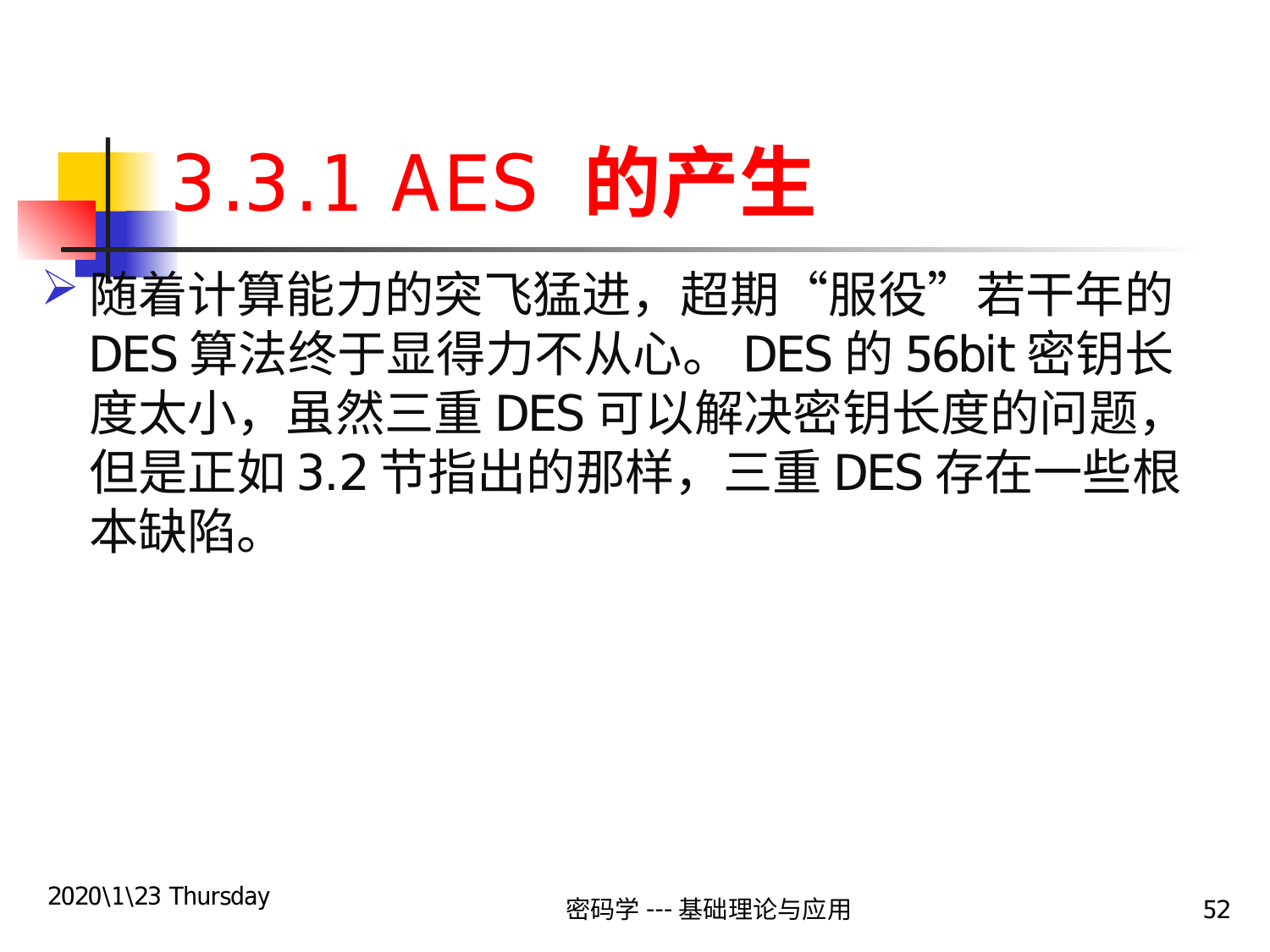

# 3.3.1 AES 的产生
随着计算能力的突飞猛进，超期“服役”若干年的DES算法终于显得力不从心。DES的56bit密钥长度太小，虽然三重DES可以解决密钥长度的问题，但是正如3.2节指出的那样，三重DES存在一些根本缺陷。
2020\1\23 Thursday
密码学---基础理论与应用
52